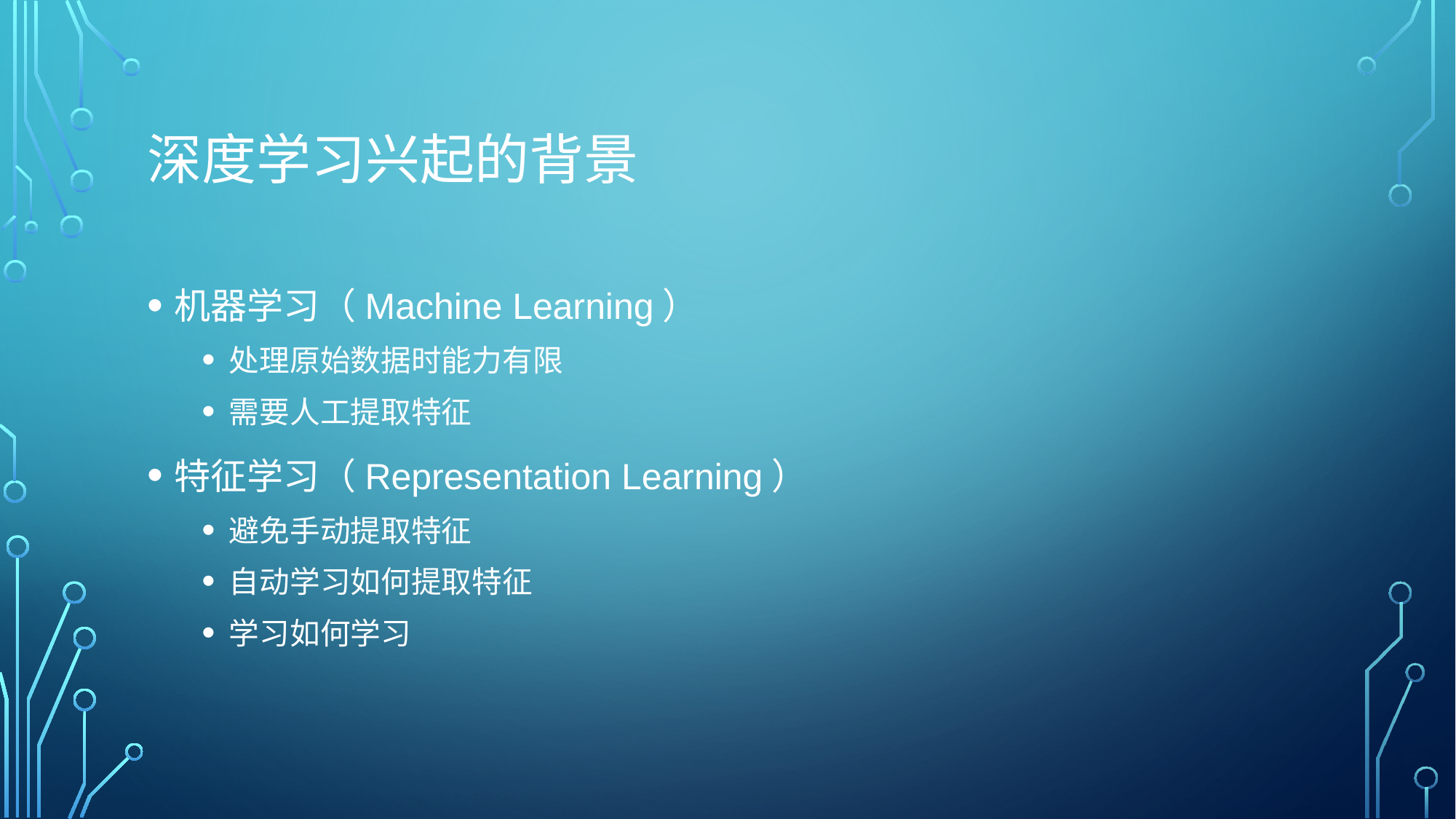

# 深度学习兴起的背景
机器学习（Machine Learning）
处理原始数据时能力有限
需要人工提取特征
特征学习（Representation Learning）
避免手动提取特征
自动学习如何提取特征
学习如何学习